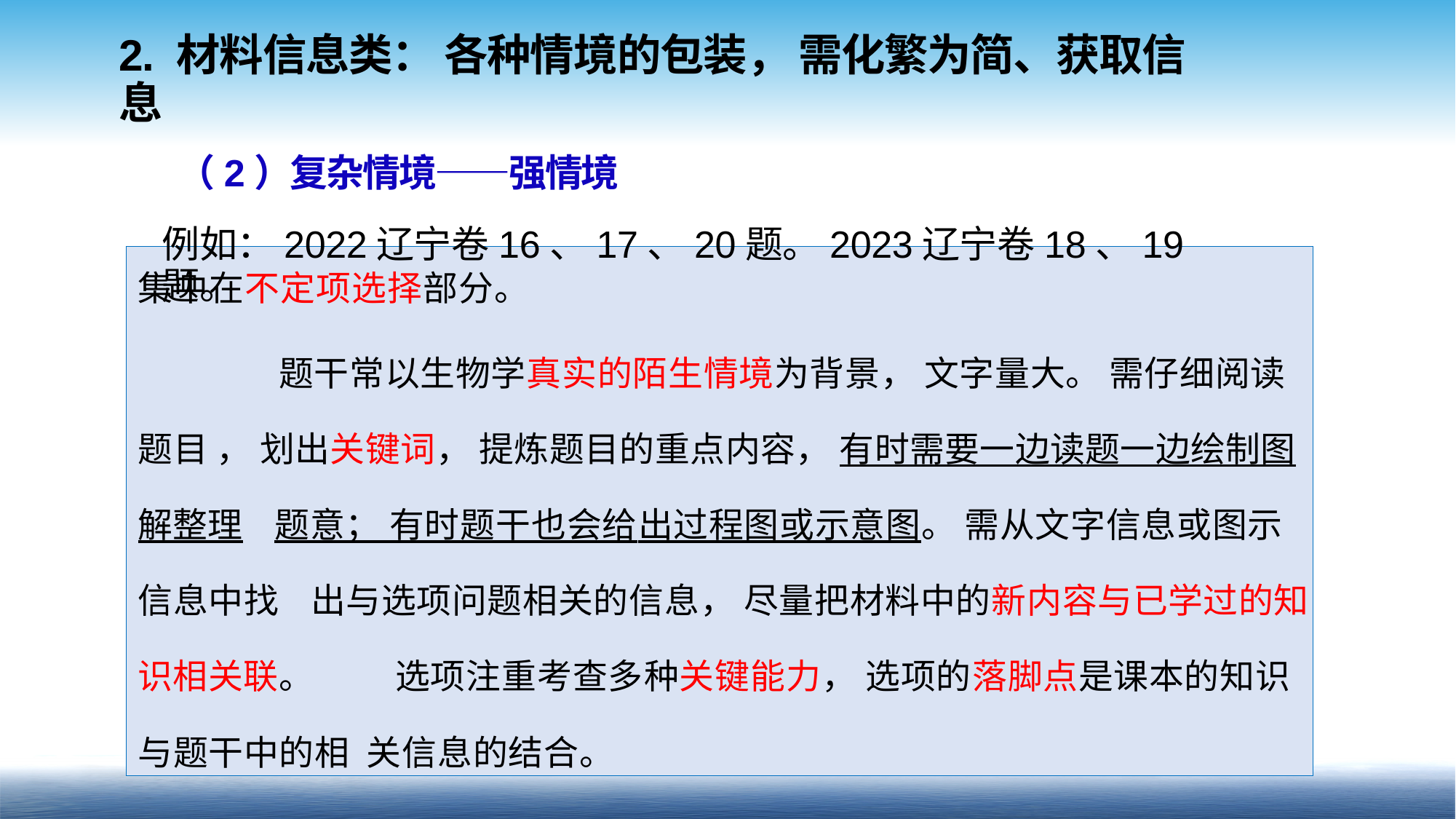

2. 材料信息类： 各种情境的包装， 需化繁为简、获取信息
（2）复杂情境——强情境

例如：2022辽宁卷16、17、20题。2023辽宁卷18、19题。
| 集中在不定项选择部分。 题干常以生物学真实的陌生情境为背景， 文字量大。 需仔细阅读题目 ， 划出关键词， 提炼题目的重点内容， 有时需要一边读题一边绘制图解整理 题意； 有时题干也会给出过程图或示意图。 需从文字信息或图示信息中找 出与选项问题相关的信息， 尽量把材料中的新内容与已学过的知识相关联。 选项注重考查多种关键能力， 选项的落脚点是课本的知识与题干中的相 关信息的结合。 |
| --- |